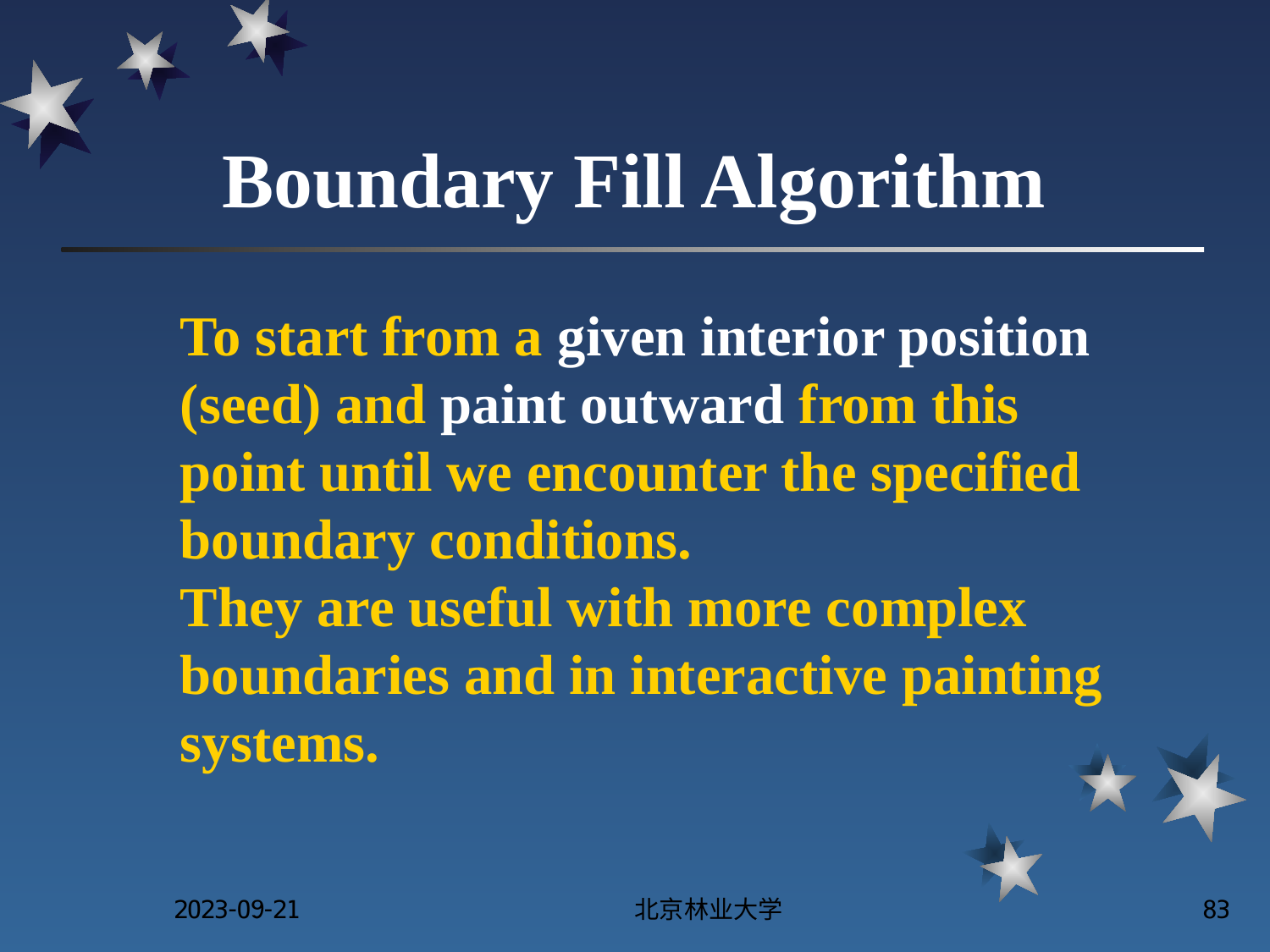

# Boundary Fill Algorithm
To start from a given interior position (seed) and paint outward from this point until we encounter the specified boundary conditions.
They are useful with more complex boundaries and in interactive painting systems.
2023-09-21
北京林业大学
83